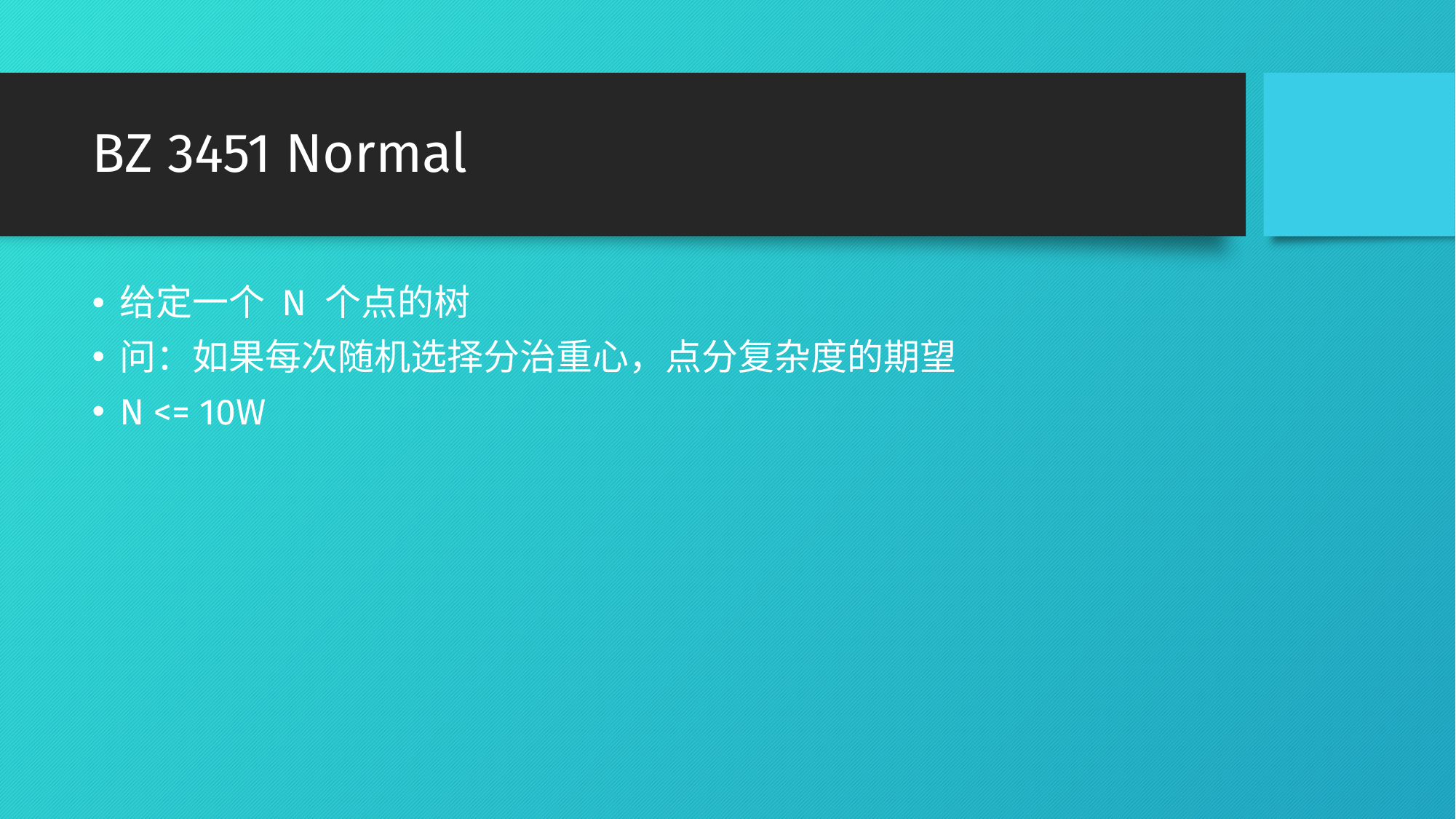

# BZ 3451 Normal
给定一个 N 个点的树
问：如果每次随机选择分治重心，点分复杂度的期望
N <= 10W